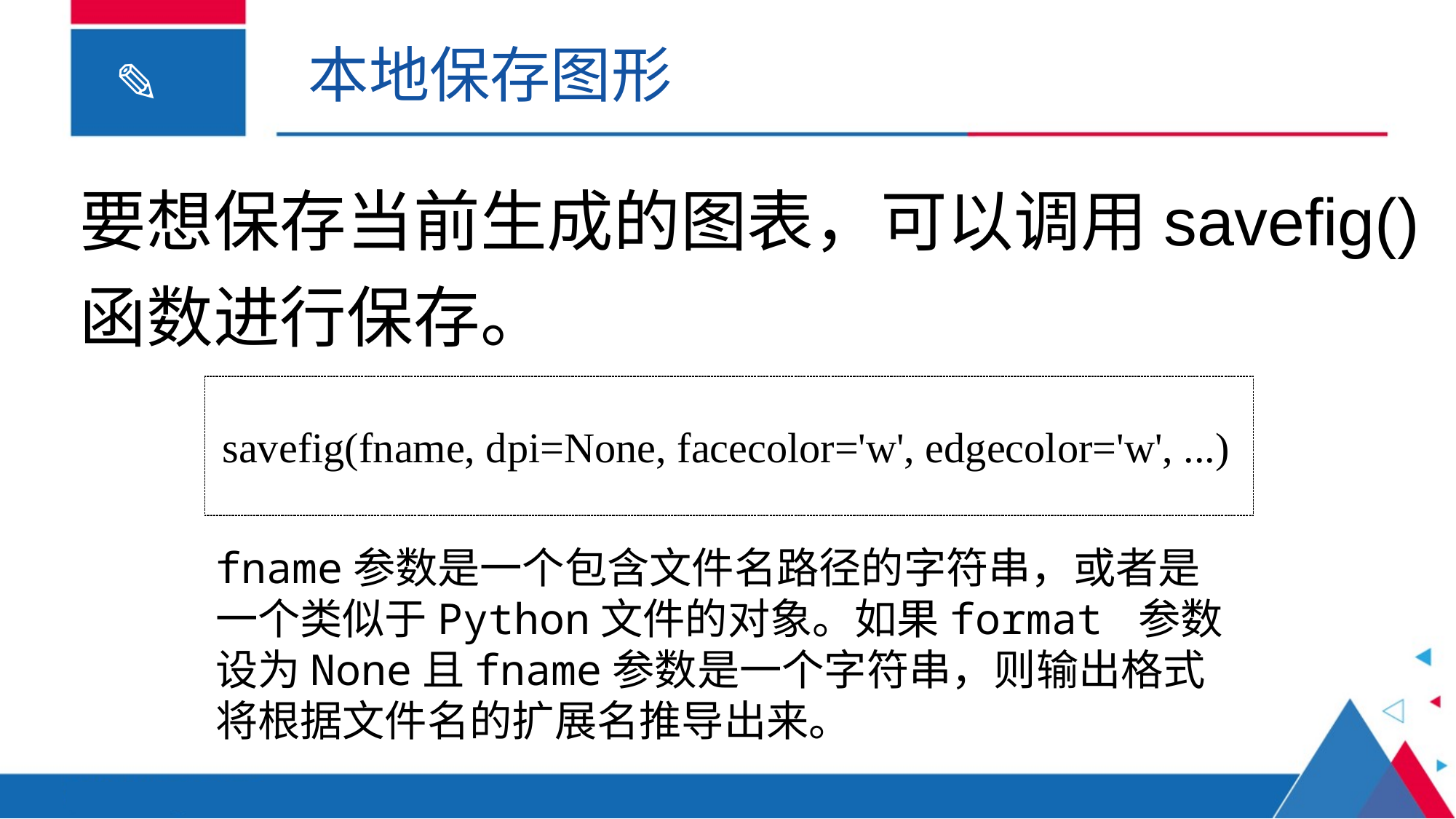

本地保存图形
要想保存当前生成的图表，可以调用savefig()函数进行保存。

savefig(fname, dpi=None, facecolor='w', edgecolor='w', ...)
fname参数是一个包含文件名路径的字符串，或者是一个类似于Python文件的对象。如果format 参数设为None且fname参数是一个字符串，则输出格式将根据文件名的扩展名推导出来。